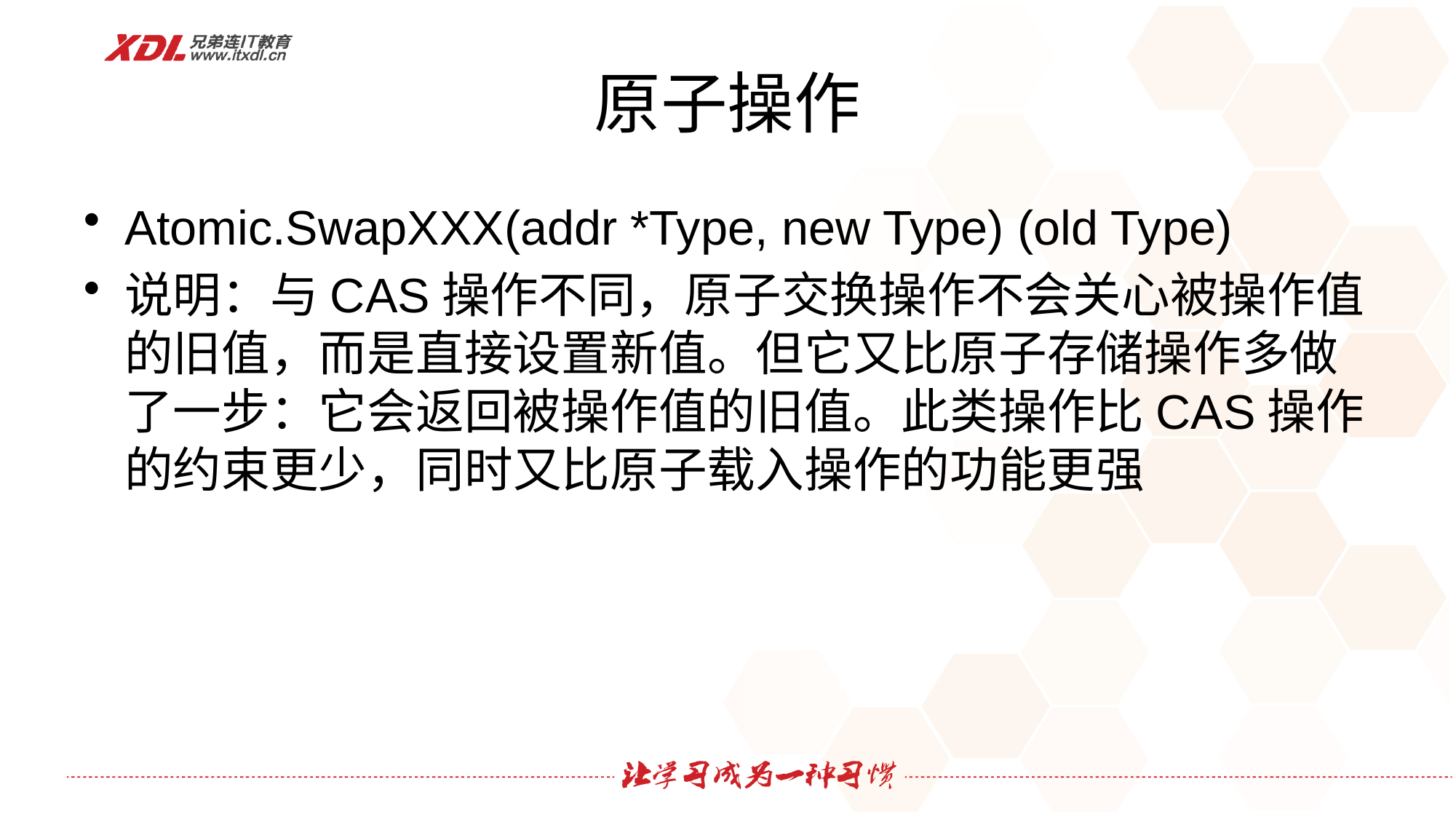

# 原子操作
Atomic.SwapXXX(addr *Type, new Type) (old Type)
说明：与CAS操作不同，原子交换操作不会关心被操作值的旧值，而是直接设置新值。但它又比原子存储操作多做了一步：它会返回被操作值的旧值。此类操作比CAS操作的约束更少，同时又比原子载入操作的功能更强